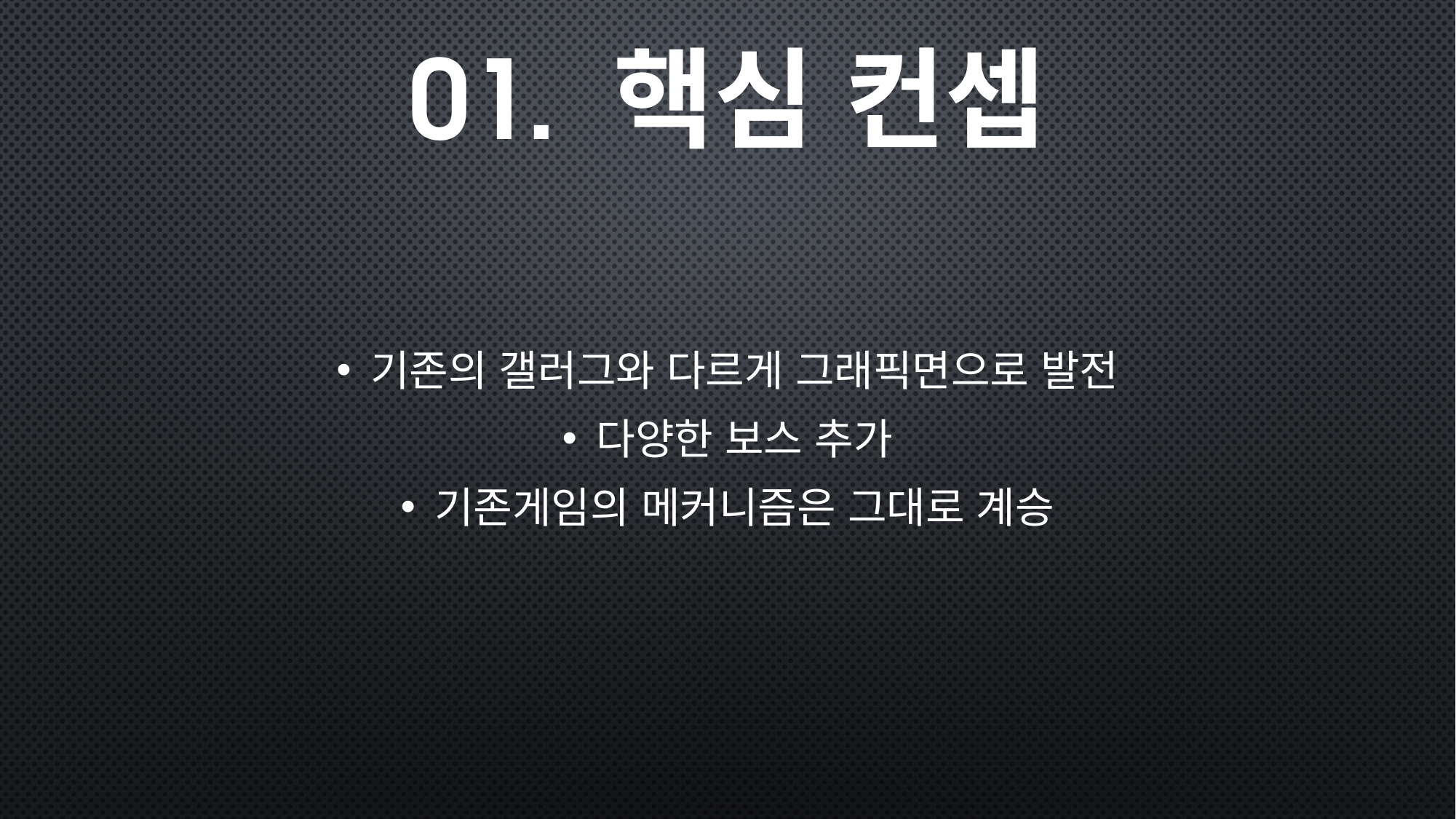

# 01. 핵심 컨셉
기존의 갤러그와 다르게 그래픽면으로 발전
다양한 보스 추가
기존게임의 메커니즘은 그대로 계승